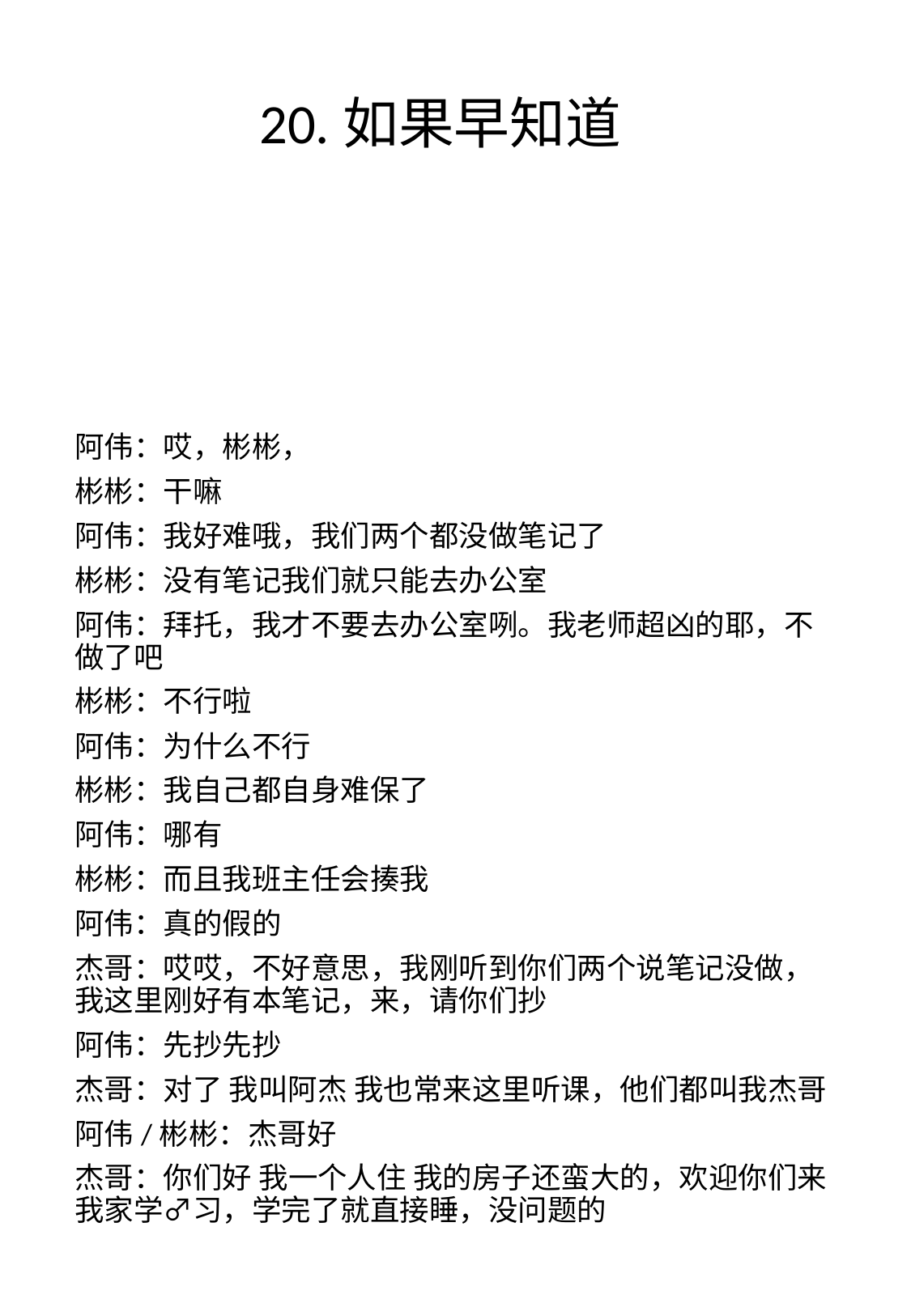

# 20.如果早知道
阿伟：哎，彬彬，
彬彬：干嘛
阿伟：我好难哦，我们两个都没做笔记了
彬彬：没有笔记我们就只能去办公室
阿伟：拜托，我才不要去办公室咧。我老师超凶的耶，不做了吧
彬彬：不行啦
阿伟：为什么不行
彬彬：我自己都自身难保了
阿伟：哪有
彬彬：而且我班主任会揍我
阿伟：真的假的
杰哥：哎哎，不好意思，我刚听到你们两个说笔记没做，我这里刚好有本笔记，来，请你们抄
阿伟：先抄先抄
杰哥：对了 我叫阿杰 我也常来这里听课，他们都叫我杰哥
阿伟/彬彬：杰哥好
杰哥：你们好 我一个人住 我的房子还蛮大的，欢迎你们来我家学♂习，学完了就直接睡，没问题的